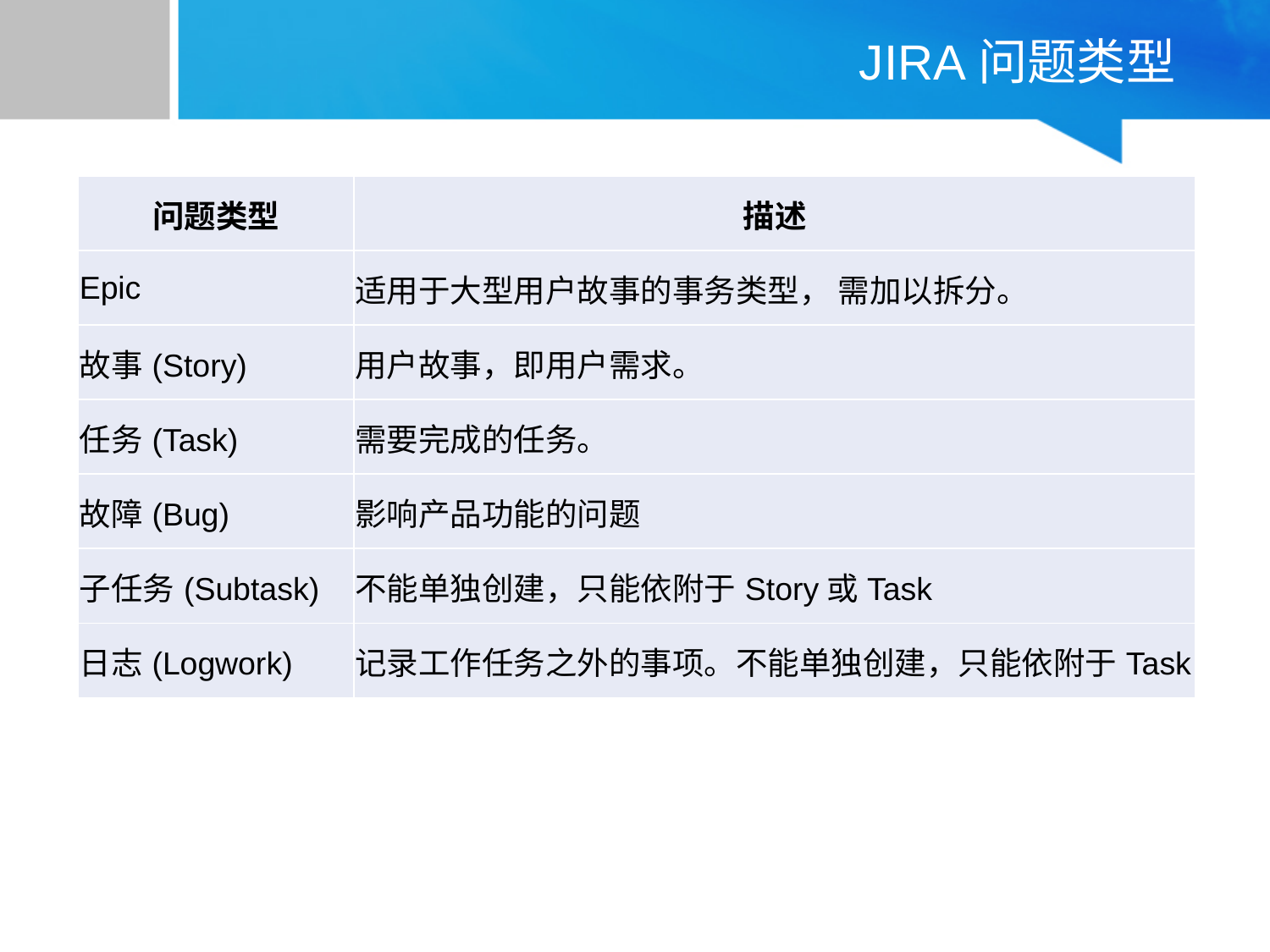

JIRA问题类型
| 问题类型 | 描述 |
| --- | --- |
| Epic | 适用于大型用户故事的事务类型， 需加以拆分。 |
| 故事(Story) | 用户故事，即用户需求。 |
| 任务(Task) | 需要完成的任务。 |
| 故障(Bug) | 影响产品功能的问题 |
| 子任务(Subtask) | 不能单独创建，只能依附于Story或Task |
| 日志(Logwork) | 记录工作任务之外的事项。不能单独创建，只能依附于Task |